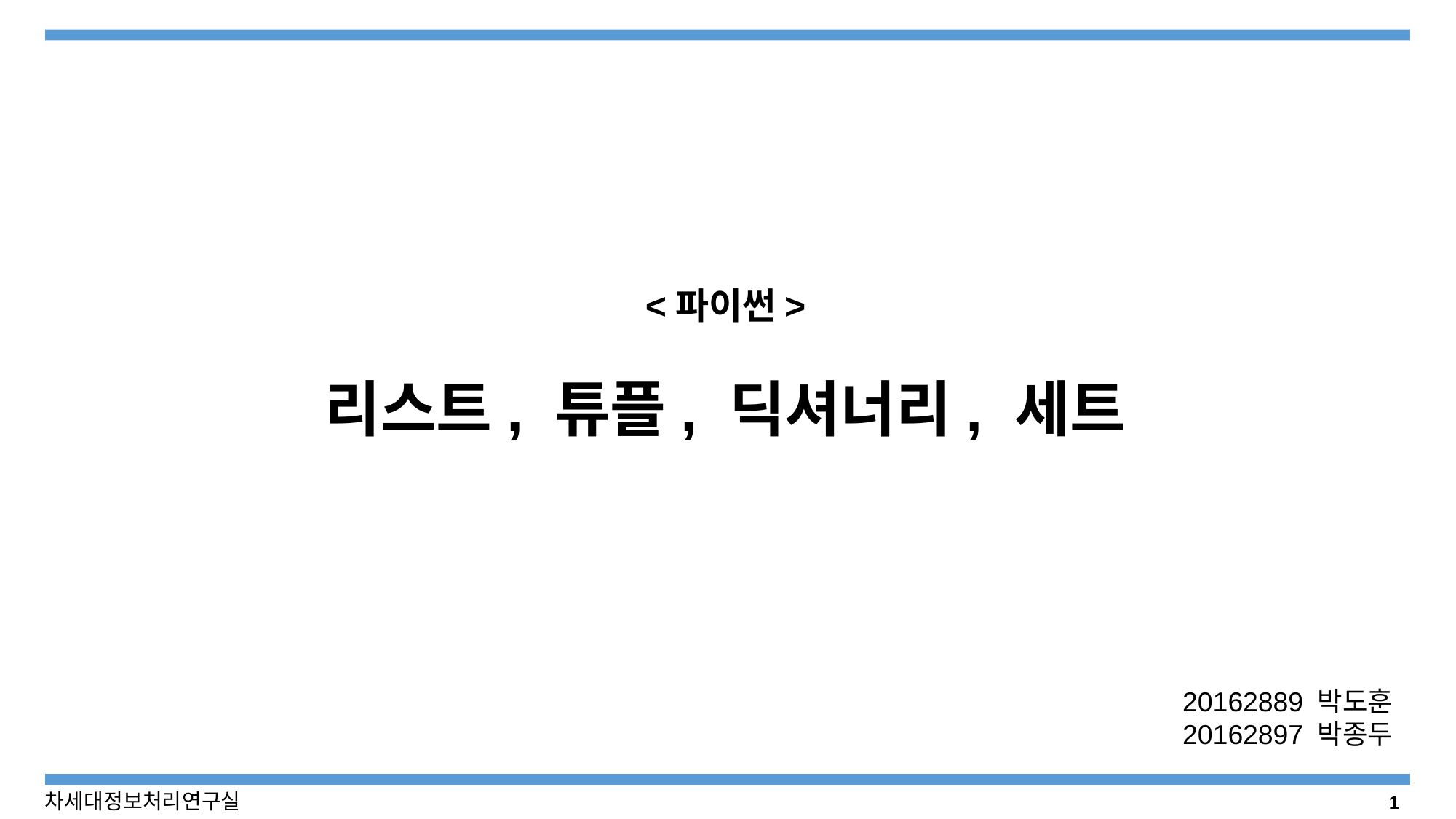

<파이썬>

리스트, 튜플, 딕셔너리, 세트
20162889 박도훈
20162897 박종두
1